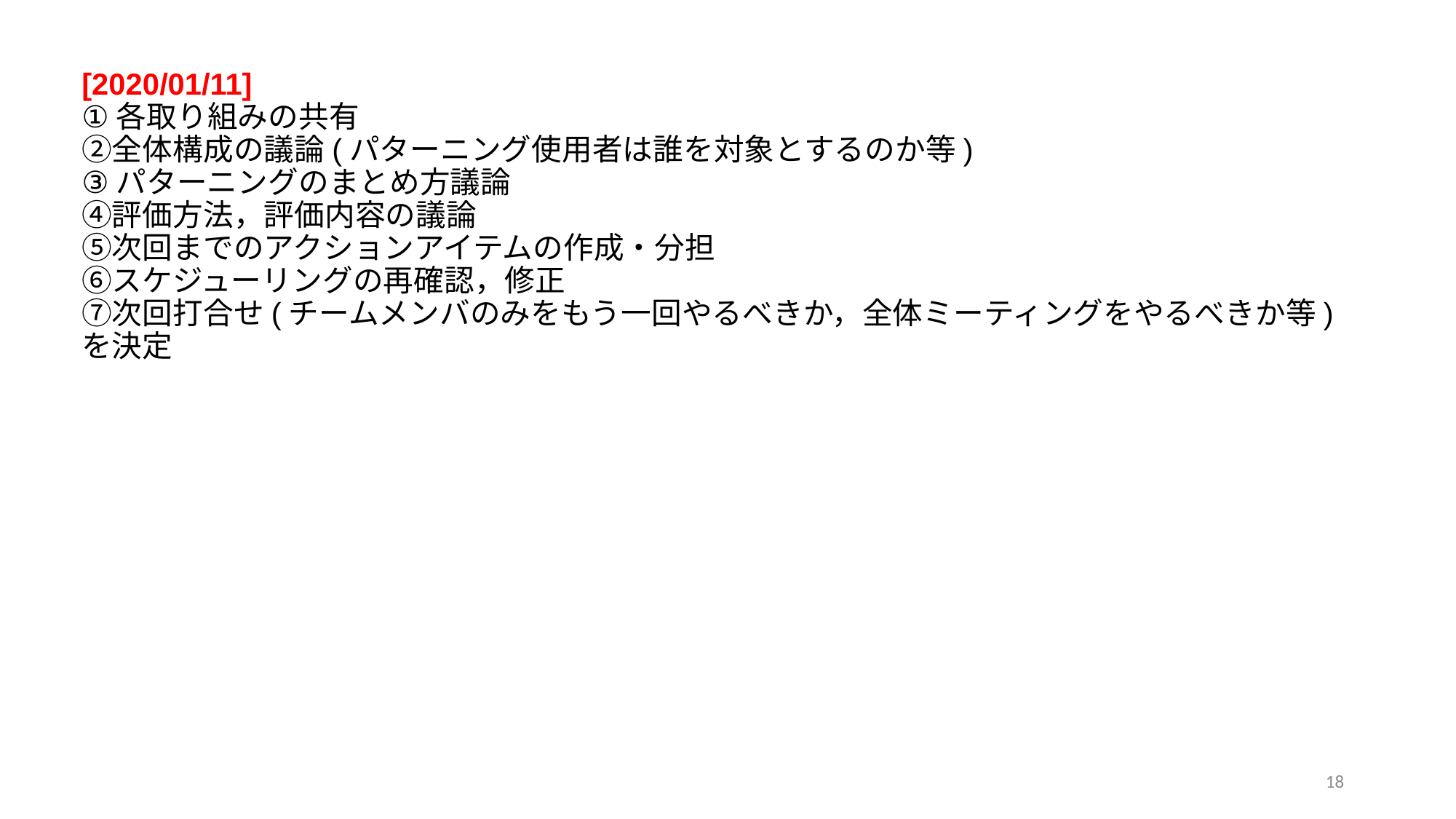

# [2020/01/11] ①各取り組みの共有 ②全体構成の議論(パターニング使用者は誰を対象とするのか等) ③パターニングのまとめ方議論 ④評価方法，評価内容の議論 ⑤次回までのアクションアイテムの作成・分担 ⑥スケジューリングの再確認，修正 ⑦次回打合せ(チームメンバのみをもう一回やるべきか，全体ミーティングをやるべきか等)を決定
18